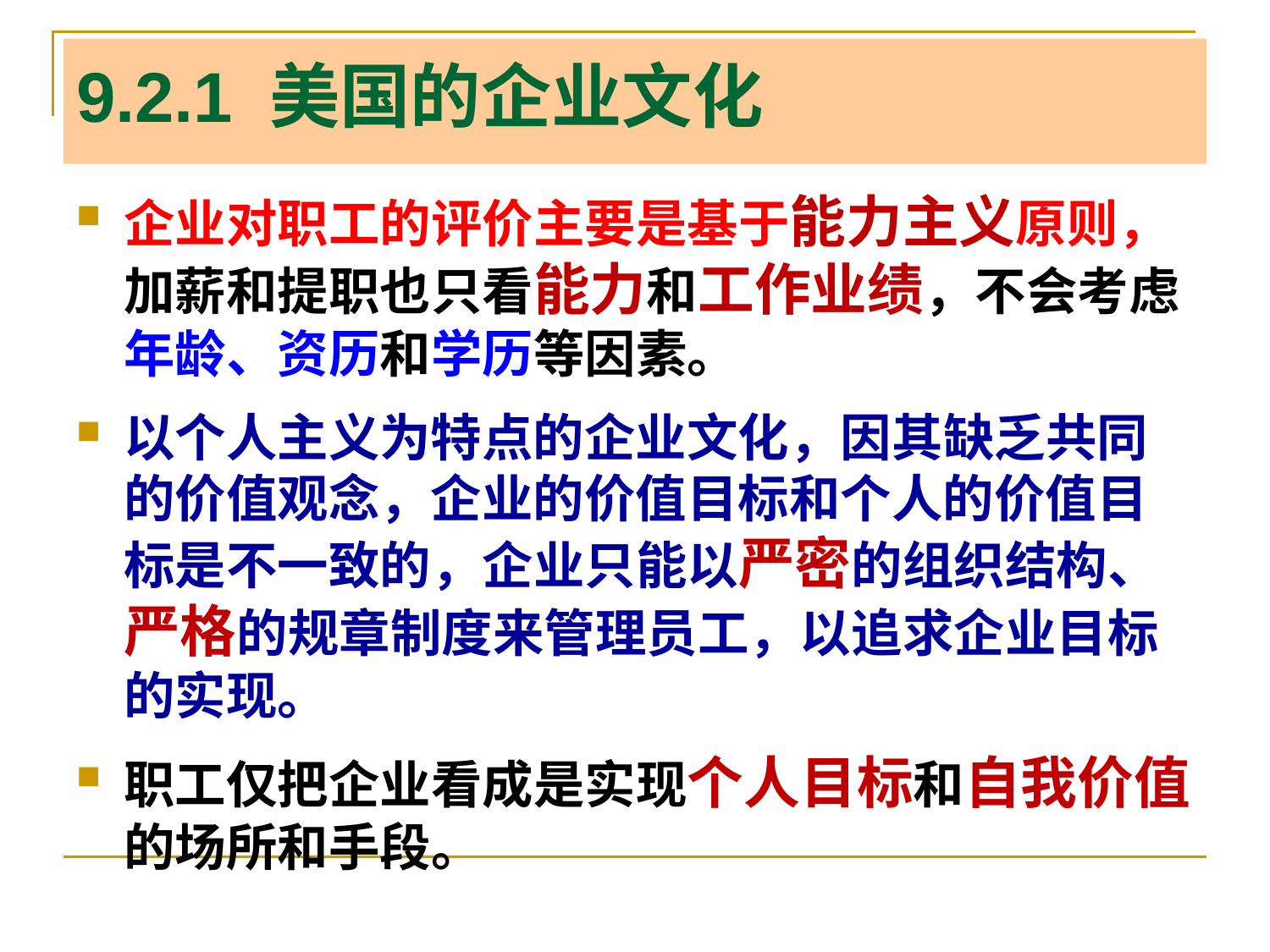

# 9.2.1 美国的企业文化
企业对职工的评价主要是基于能力主义原则，加薪和提职也只看能力和工作业绩，不会考虑年龄、资历和学历等因素。
以个人主义为特点的企业文化，因其缺乏共同的价值观念，企业的价值目标和个人的价值目标是不一致的，企业只能以严密的组织结构、严格的规章制度来管理员工，以追求企业目标的实现。
职工仅把企业看成是实现个人目标和自我价值的场所和手段。

12